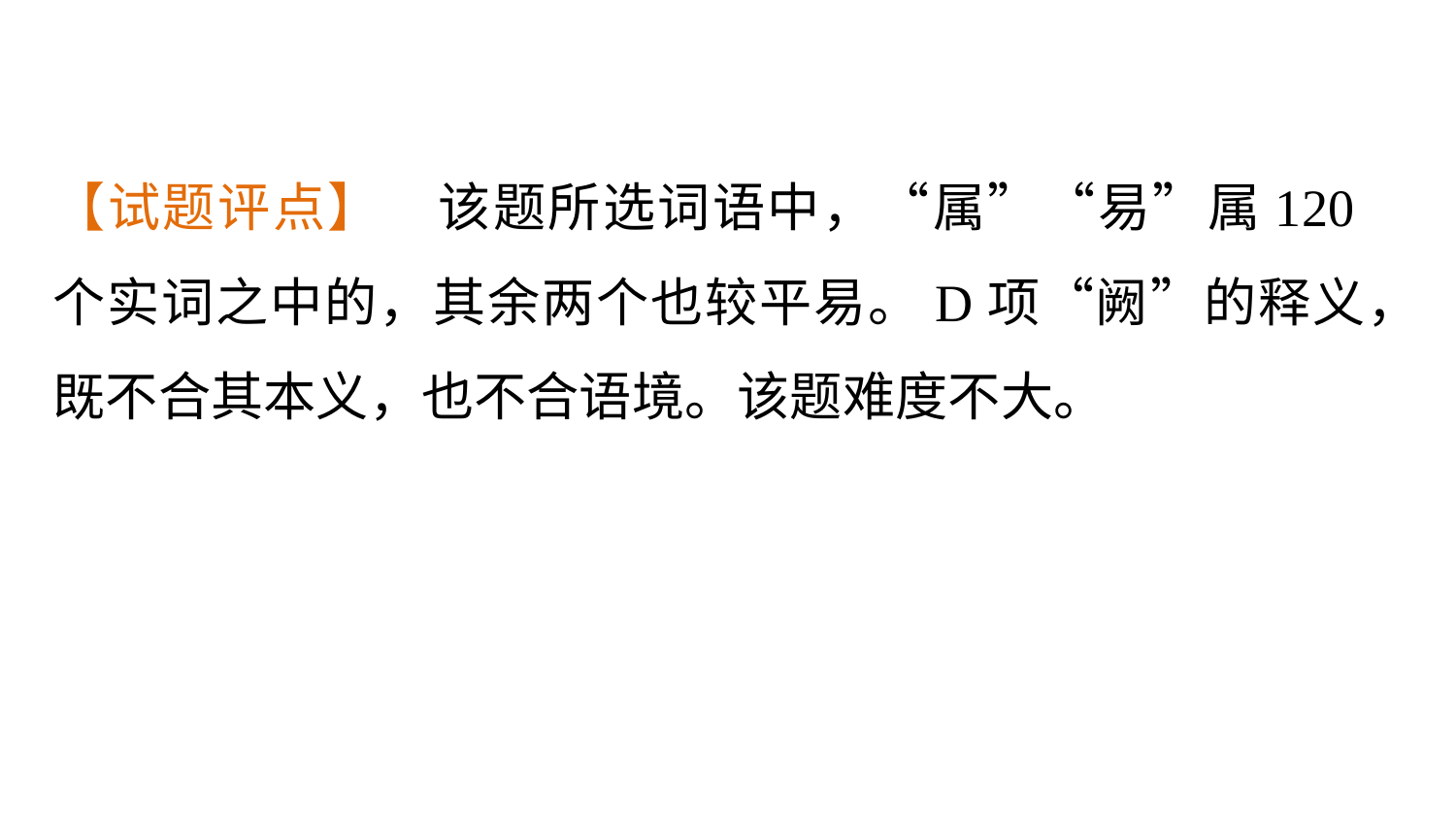

【试题评点】　该题所选词语中，“属”“易”属120个实词之中的，其余两个也较平易。D项“阙”的释义，既不合其本义，也不合语境。该题难度不大。